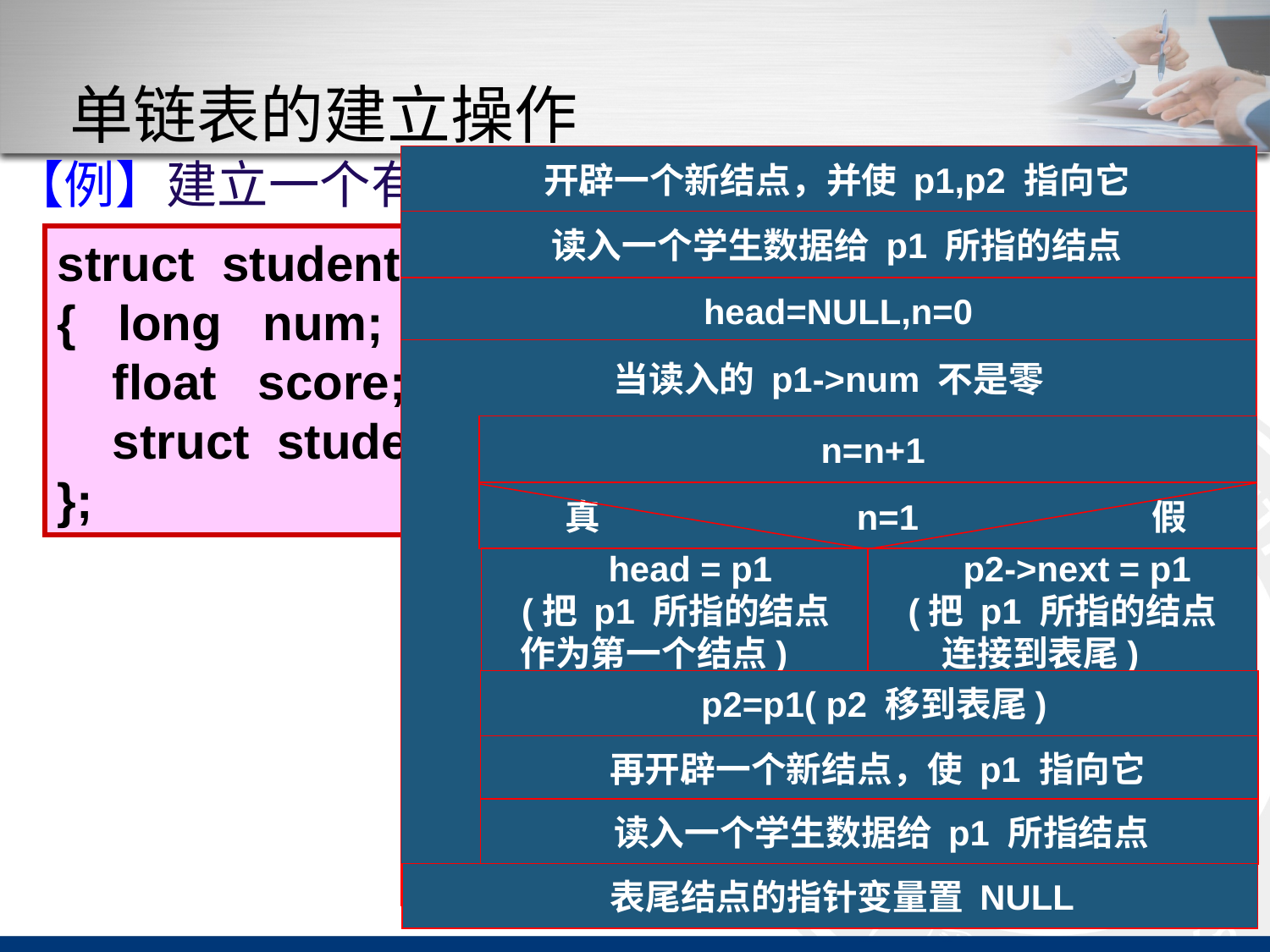

# 单链表的建立操作
 开辟一个新结点，并使 p1,p2 指向它
 读入一个学生数据给 p1 所指的结点
  head=NULL,n=0
当读入的 p1->num 不是零
 n=n+1
 真　　　　　　　n=1　　      　　　假
   head = p1
(把 p1 所指的结点
作为第一个结点)
   p2->next = p1
(把 p1 所指的结点
连接到表尾)
 p2=p1( p2 移到表尾)
 再开辟一个新结点，使 p1 指向它
  读入一个学生数据给 p1 所指结点
  表尾结点的指针变量置 NULL
【例】建立一个有3名学生数据的单链表。
struct  student
{   long   num;
    float   score;
    struct  student   *next;
};